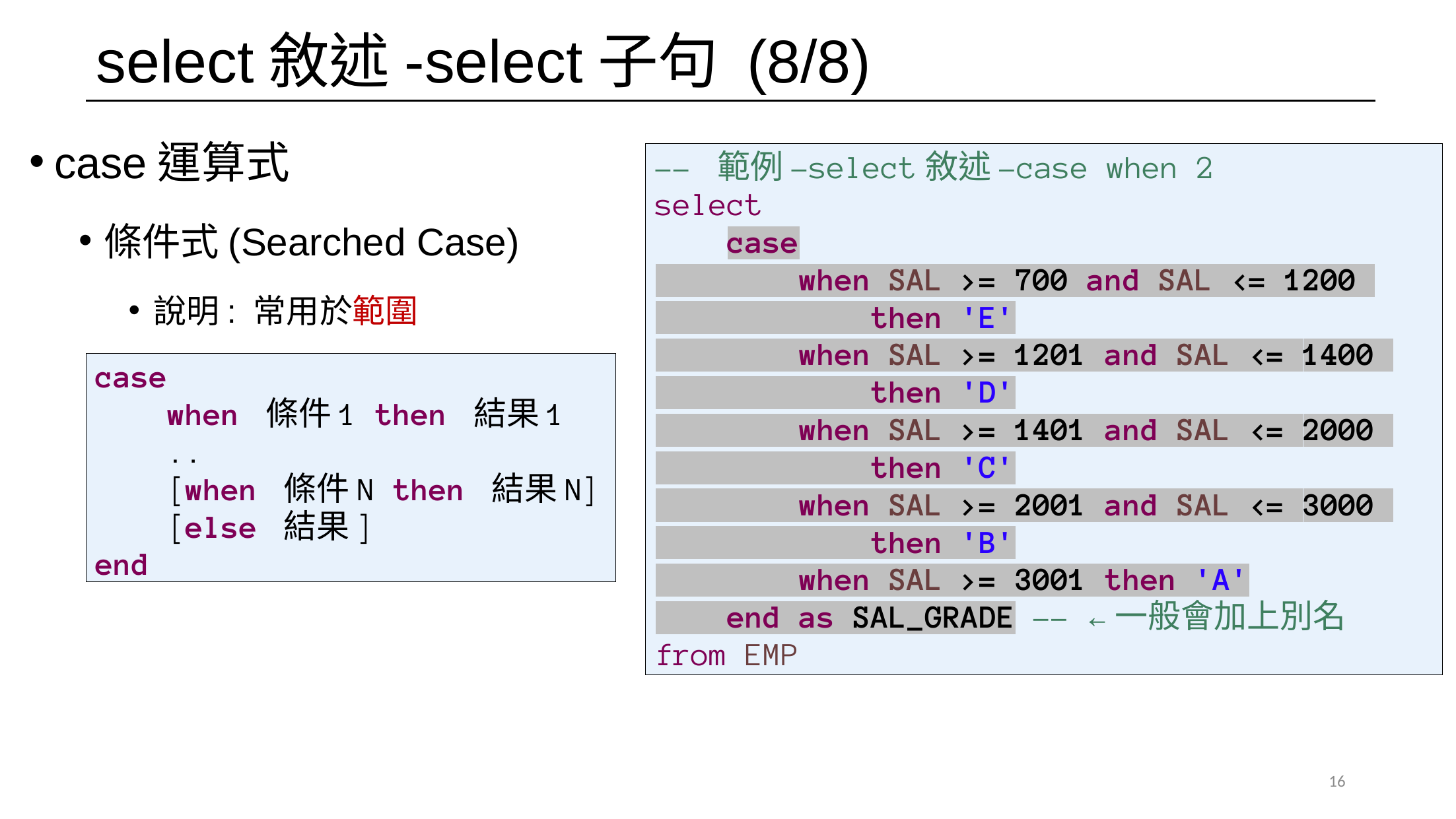

# select敘述-select子句 (8/8)
case運算式
條件式(Searched Case)
說明: 常用於範圍

-- 範例-select敘述-case when 2
select
    case
        when SAL >= 700 and SAL <= 1200
            then 'E'
        when SAL >= 1201 and SAL <= 1400
            then 'D'
        when SAL >= 1401 and SAL <= 2000
            then 'C'
        when SAL >= 2001 and SAL <= 3000
            then 'B'
        when SAL >= 3001 then 'A'
    end as SAL_GRADE -- ←一般會加上別名
from EMP
case
    when 條件1 then 結果1
    ..
    [when 條件N then 結果N]
    [else 結果]
end
16